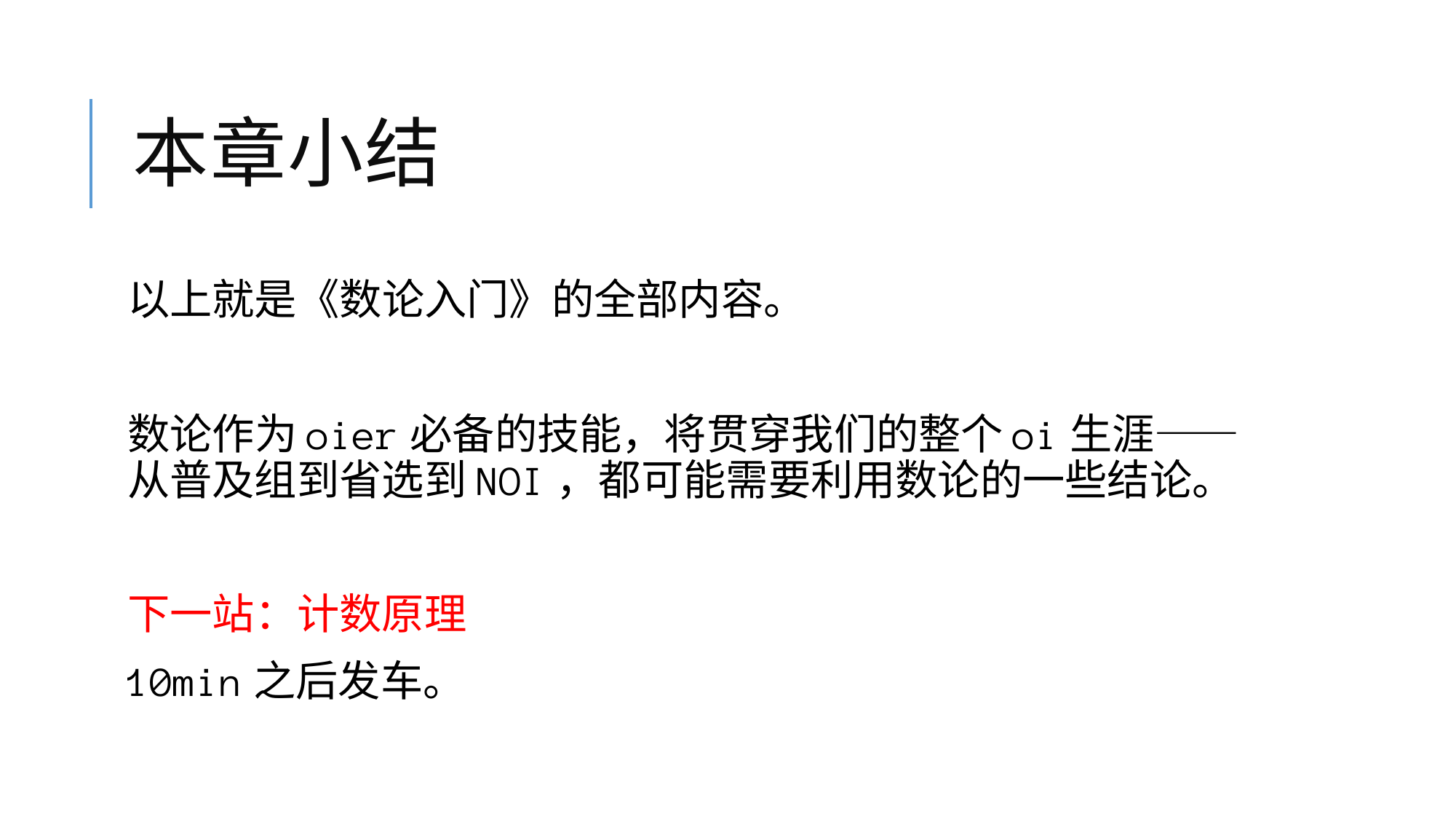

# 本章小结
以上就是《数论入门》的全部内容。

数论作为oier必备的技能，将贯穿我们的整个oi生涯——从普及组到省选到NOI，都可能需要利用数论的一些结论。

下一站：计数原理
10min之后发车。